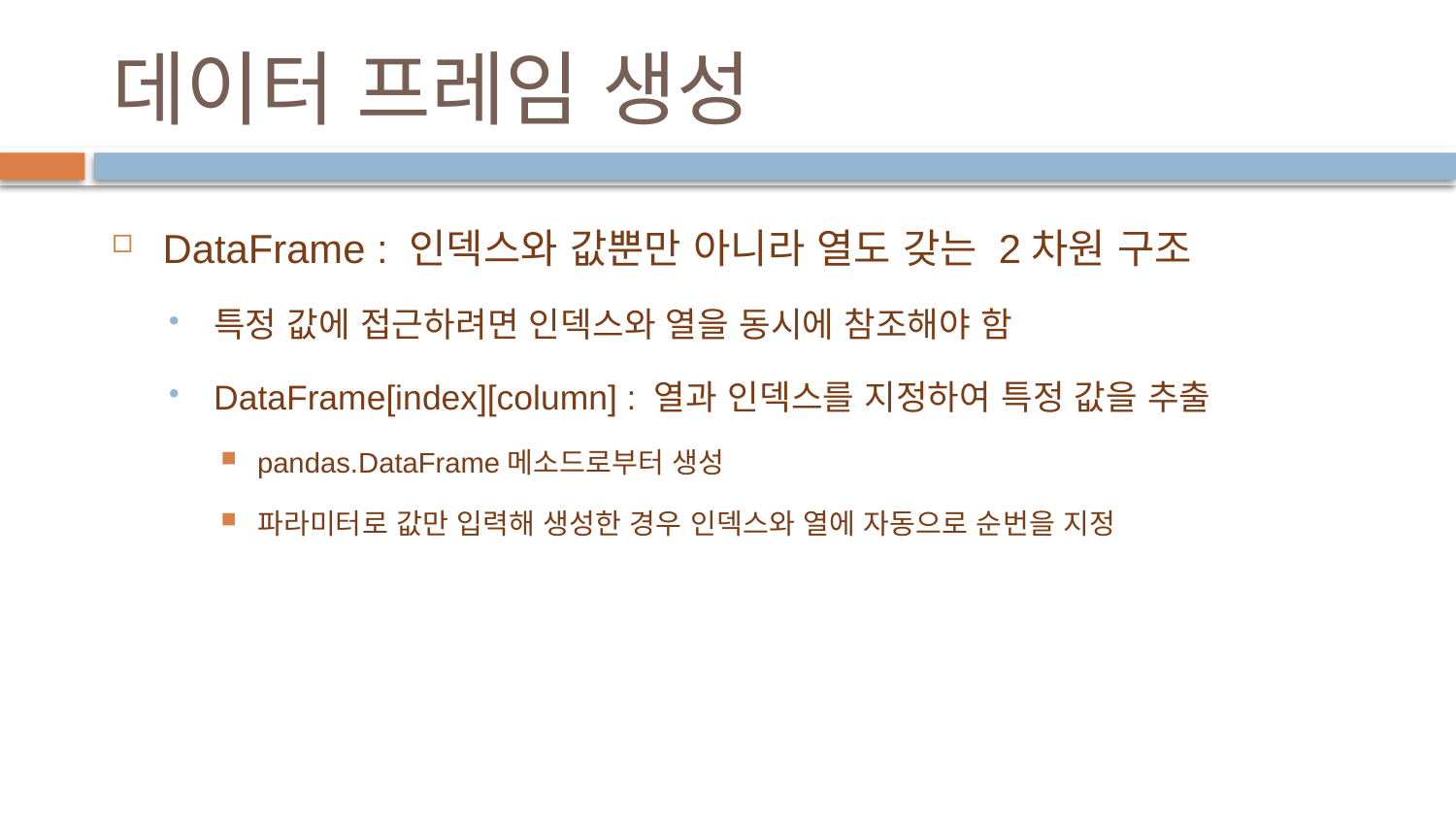

# 데이터 프레임 생성
DataFrame : 인덱스와 값뿐만 아니라 열도 갖는 2차원 구조
특정 값에 접근하려면 인덱스와 열을 동시에 참조해야 함
DataFrame[index][column] : 열과 인덱스를 지정하여 특정 값을 추출
pandas.DataFrame메소드로부터 생성
파라미터로 값만 입력해 생성한 경우 인덱스와 열에 자동으로 순번을 지정